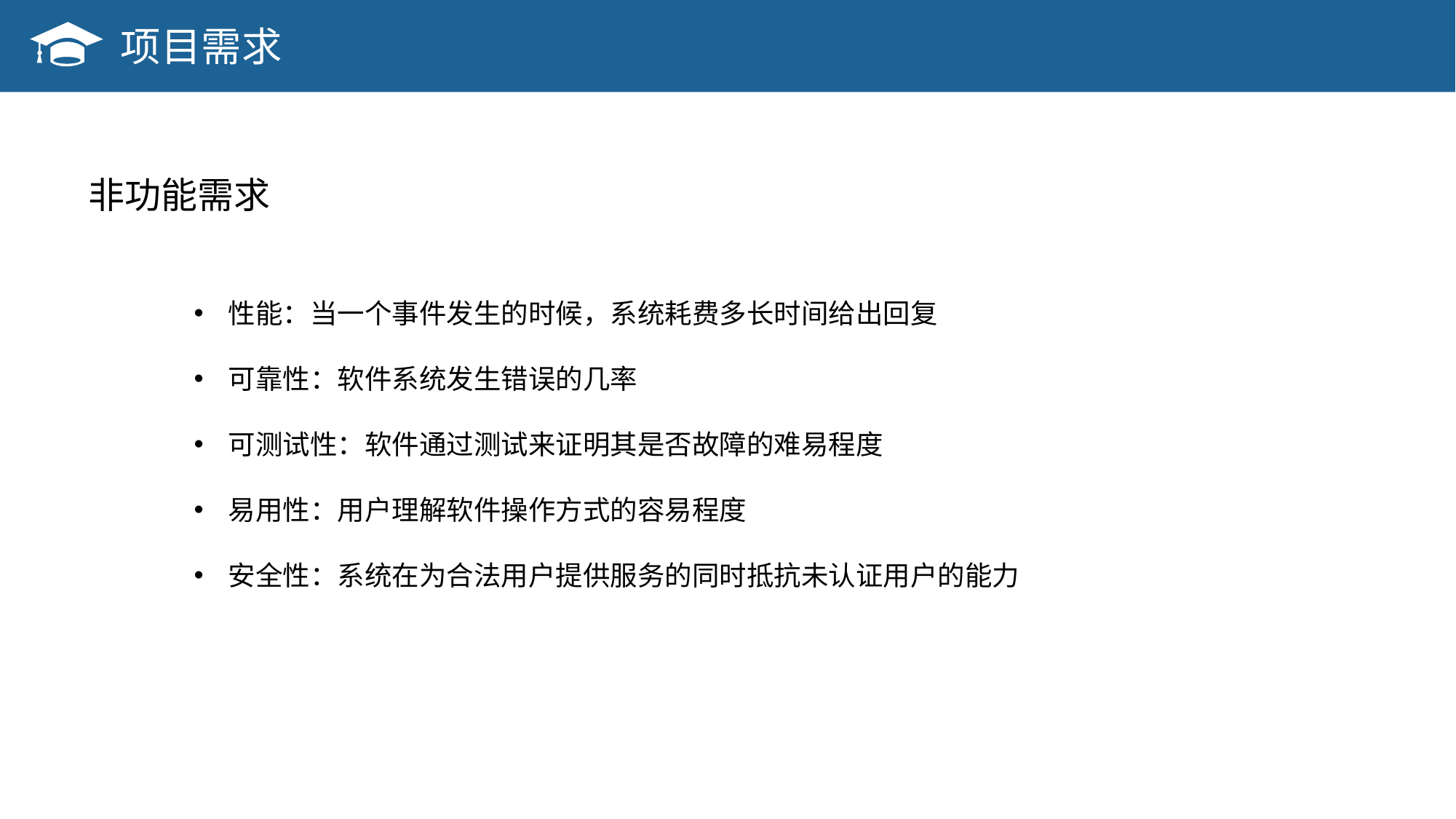

项目需求

非功能需求

性能：当一个事件发生的时候，系统耗费多长时间给出回复

可靠性：软件系统发生错误的几率

可测试性：软件通过测试来证明其是否故障的难易程度

易用性：用户理解软件操作方式的容易程度

安全性：系统在为合法用户提供服务的同时抵抗未认证用户的能力